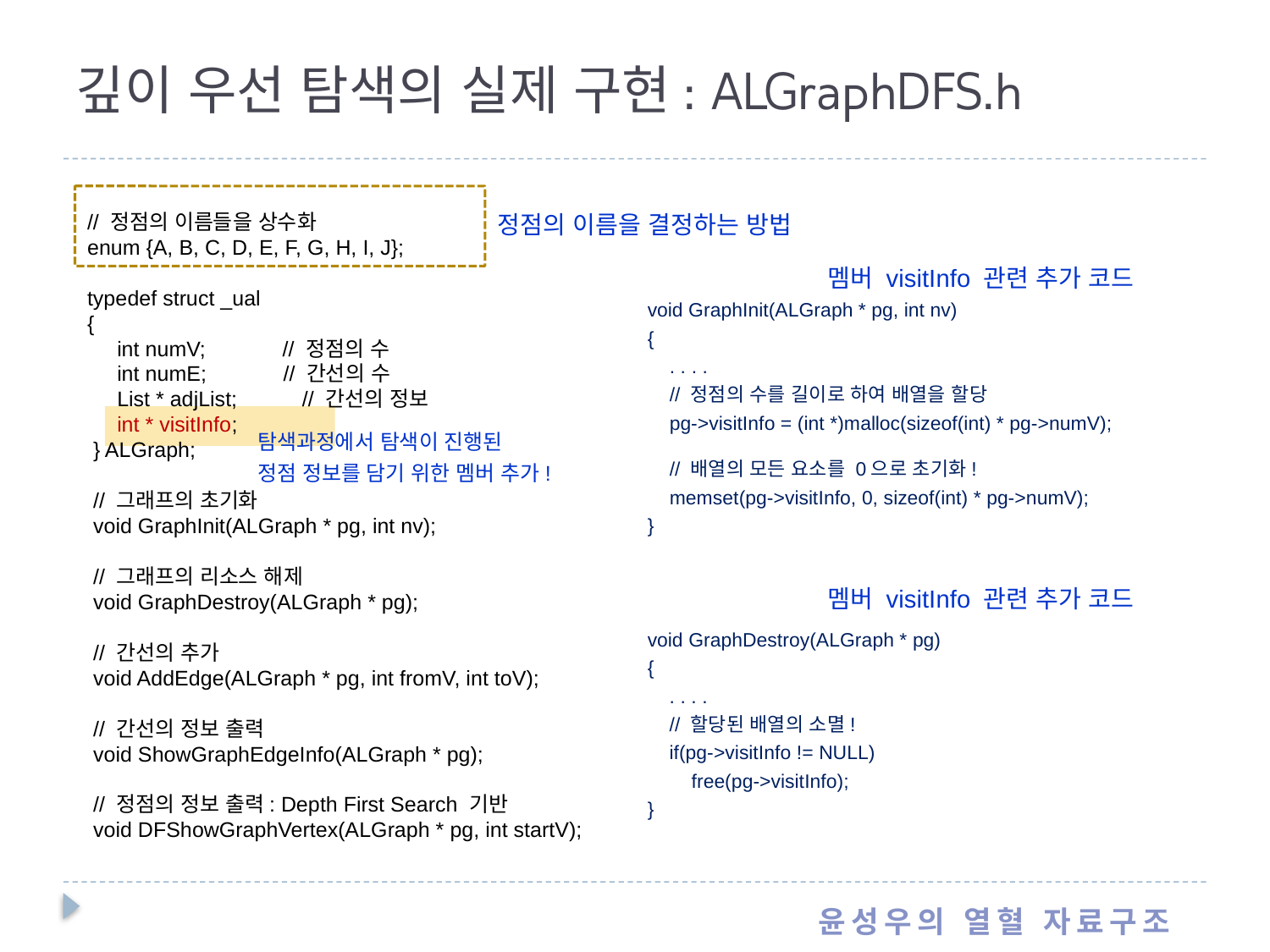

# 깊이 우선 탐색의 실제 구현: ALGraphDFS.h

정점의 이름을 결정하는 방법
// 정점의 이름들을 상수화
enum {A, B, C, D, E, F, G, H, I, J};

typedef struct _ual
{
     int numV;             // 정점의 수
     int numE;             // 간선의 수
     List * adjList;           // 간선의 정보
     int * visitInfo;
 } ALGraph;

 // 그래프의 초기화
 void GraphInit(ALGraph * pg, int nv);

 // 그래프의 리소스 해제
 void GraphDestroy(ALGraph * pg);

 // 간선의 추가
 void AddEdge(ALGraph * pg, int fromV, int toV);

 // 간선의 정보 출력
 void ShowGraphEdgeInfo(ALGraph * pg);

 // 정점의 정보 출력: Depth First Search 기반
 void DFShowGraphVertex(ALGraph * pg, int startV);
멤버 visitInfo 관련 추가 코드
void GraphInit(ALGraph * pg, int nv)
{
    . . . .
    // 정점의 수를 길이로 하여 배열을 할당
    pg->visitInfo = (int *)malloc(sizeof(int) * pg->numV);
    // 배열의 모든 요소를 0으로 초기화!
    memset(pg->visitInfo, 0, sizeof(int) * pg->numV);
}

탐색과정에서 탐색이 진행된
정점 정보를 담기 위한 멤버 추가!
멤버 visitInfo 관련 추가 코드
void GraphDestroy(ALGraph * pg)
{
    . . . .
    // 할당된 배열의 소멸!
    if(pg->visitInfo != NULL)
        free(pg->visitInfo);
}
윤성우의 열혈 자료구조